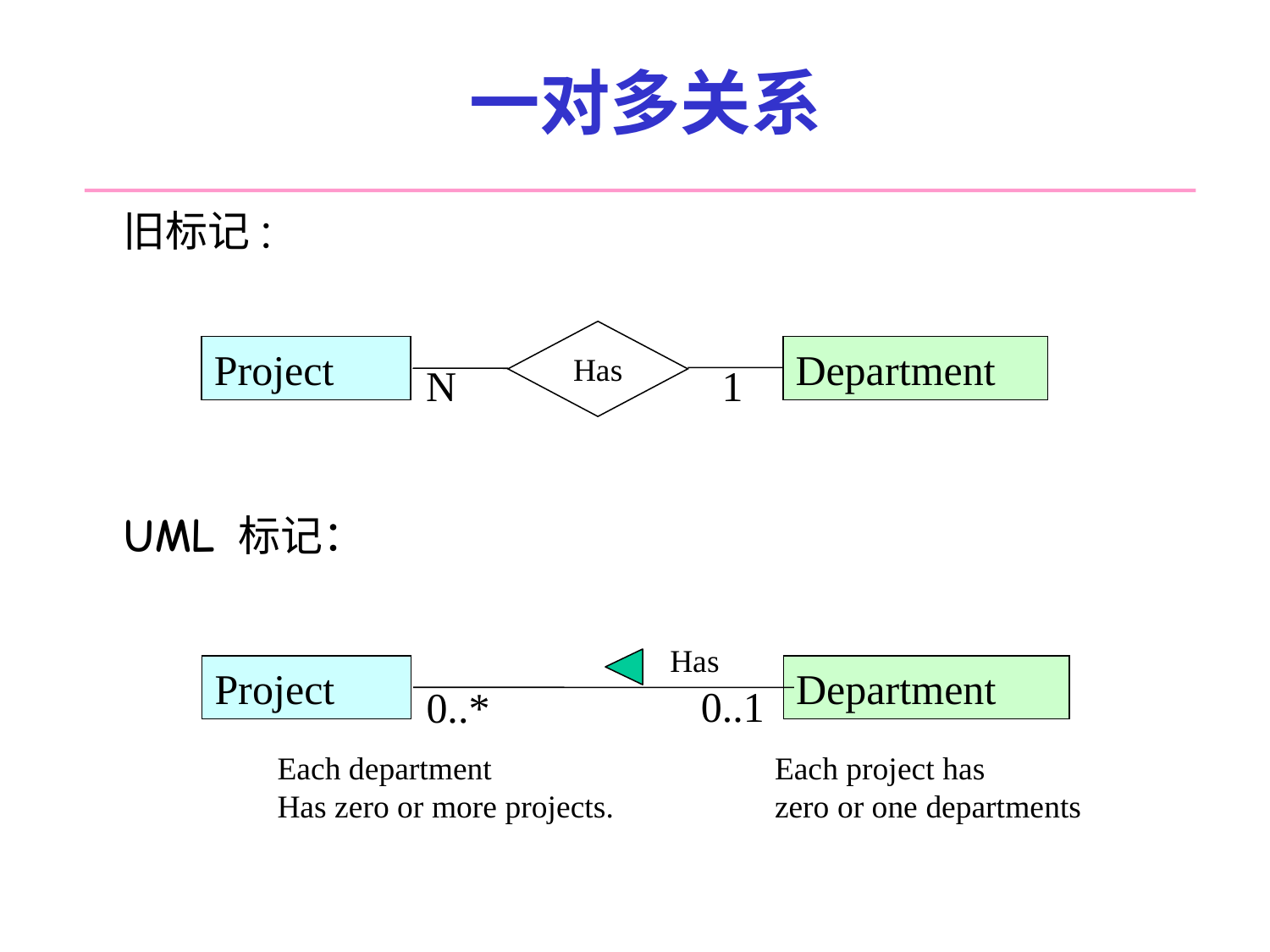

# 一对多关系
旧标记:

UML 标记：
Has
Project
Department
N
1

Has

Project
Department
0..1
0..*

Each department
Has zero or more projects.
Each project has
zero or one departments